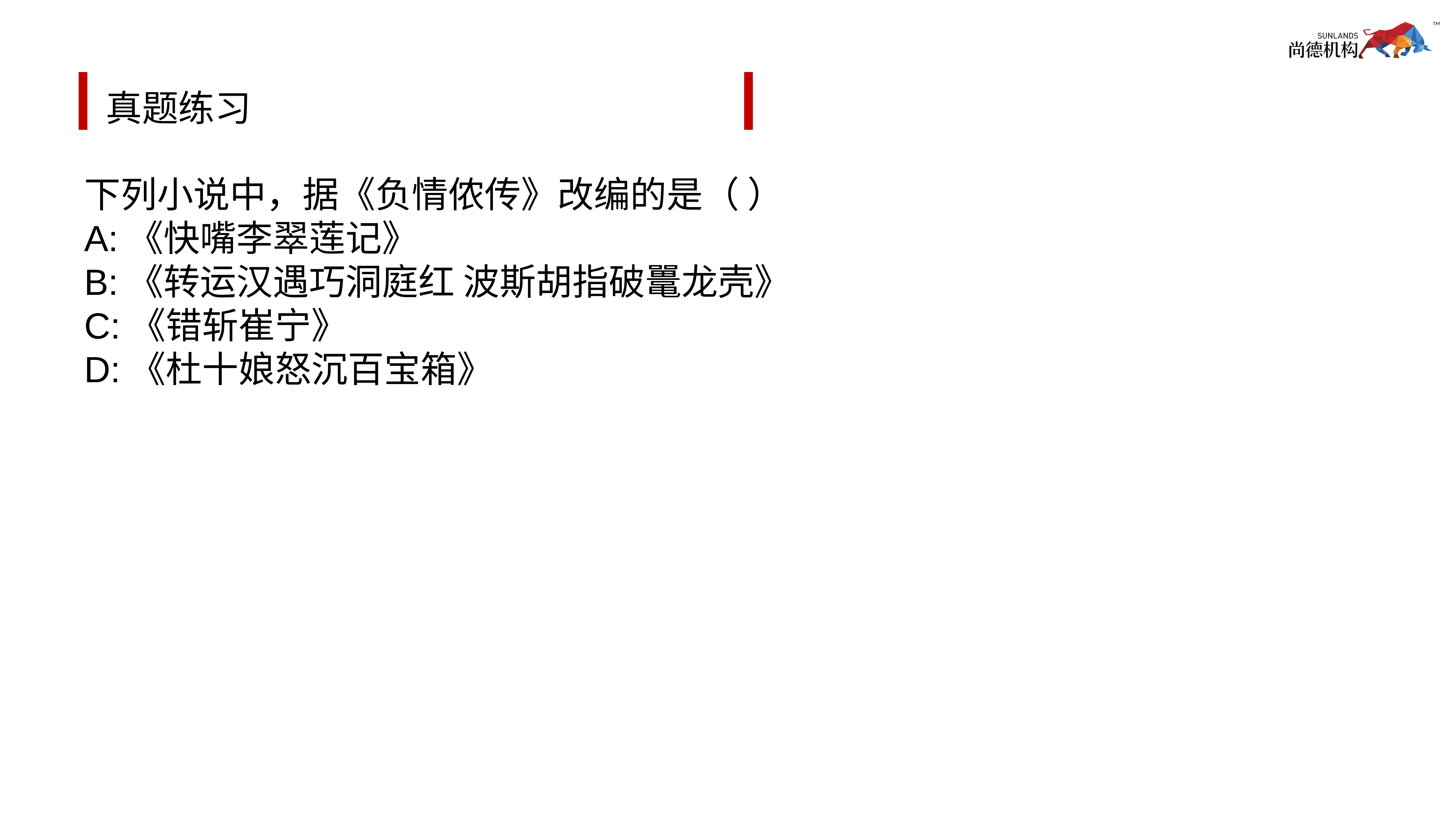

# 真题练习
下列小说中，据《负情侬传》改编的是（ ）
A:《快嘴李翠莲记》
B:《转运汉遇巧洞庭红 波斯胡指破鼍龙壳》
C:《错斩崔宁》
D:《杜十娘怒沉百宝箱》